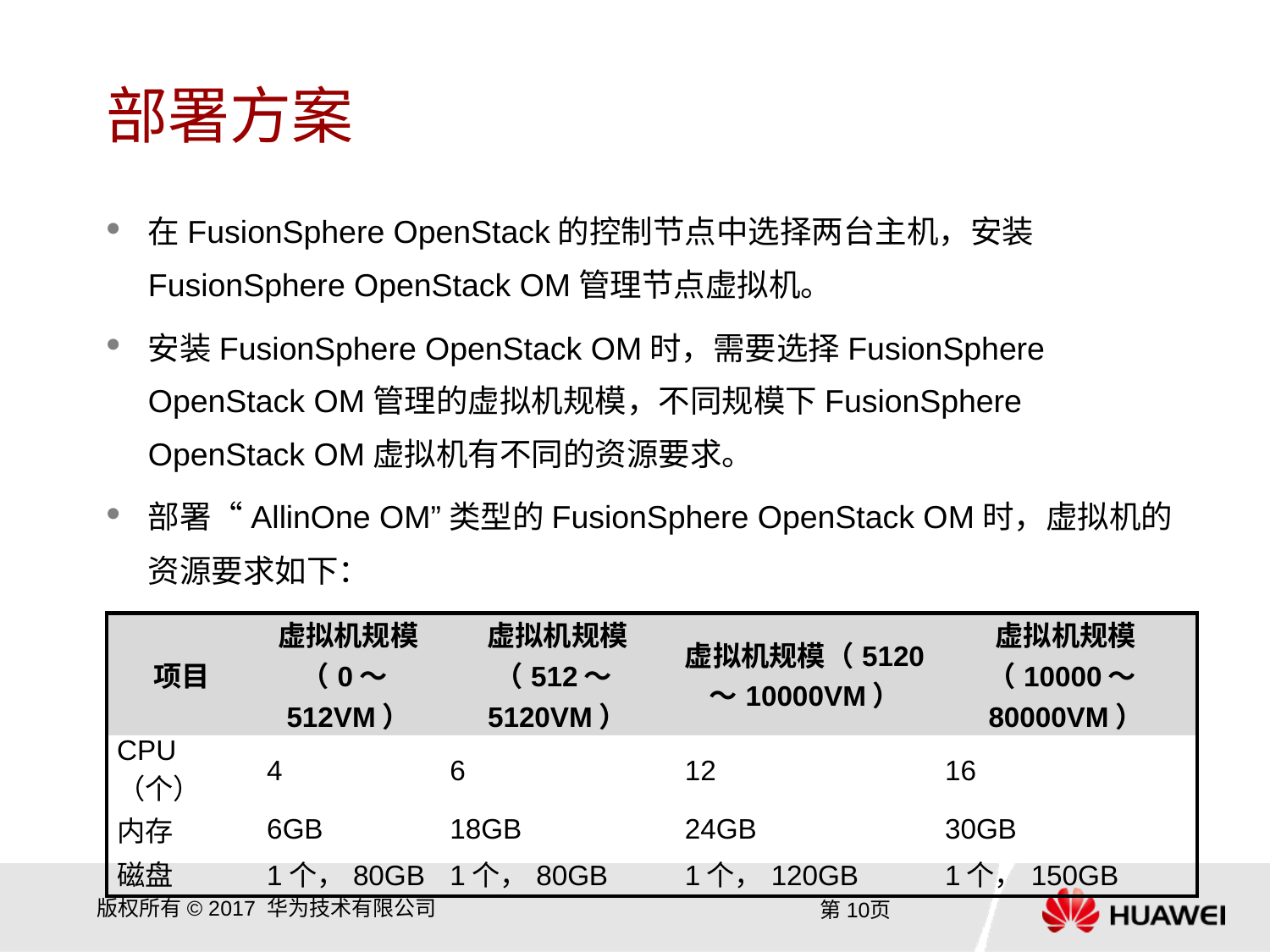

# 部署方案
在FusionSphere OpenStack的控制节点中选择两台主机，安装FusionSphere OpenStack OM管理节点虚拟机。
安装FusionSphere OpenStack OM时，需要选择FusionSphere OpenStack OM管理的虚拟机规模，不同规模下FusionSphere OpenStack OM虚拟机有不同的资源要求。
部署“AllinOne OM”类型的FusionSphere OpenStack OM时，虚拟机的资源要求如下：
| 项目 | 虚拟机规模 （0～512VM） | 虚拟机规模 （512～5120VM） | 虚拟机规模（5120～10000VM） | 虚拟机规模（10000～80000VM） |
| --- | --- | --- | --- | --- |
| CPU（个） | 4 | 6 | 12 | 16 |
| 内存 | 6GB | 18GB | 24GB | 30GB |
| 磁盘 | 1个，80GB | 1个，80GB | 1个，120GB | 1个，150GB |